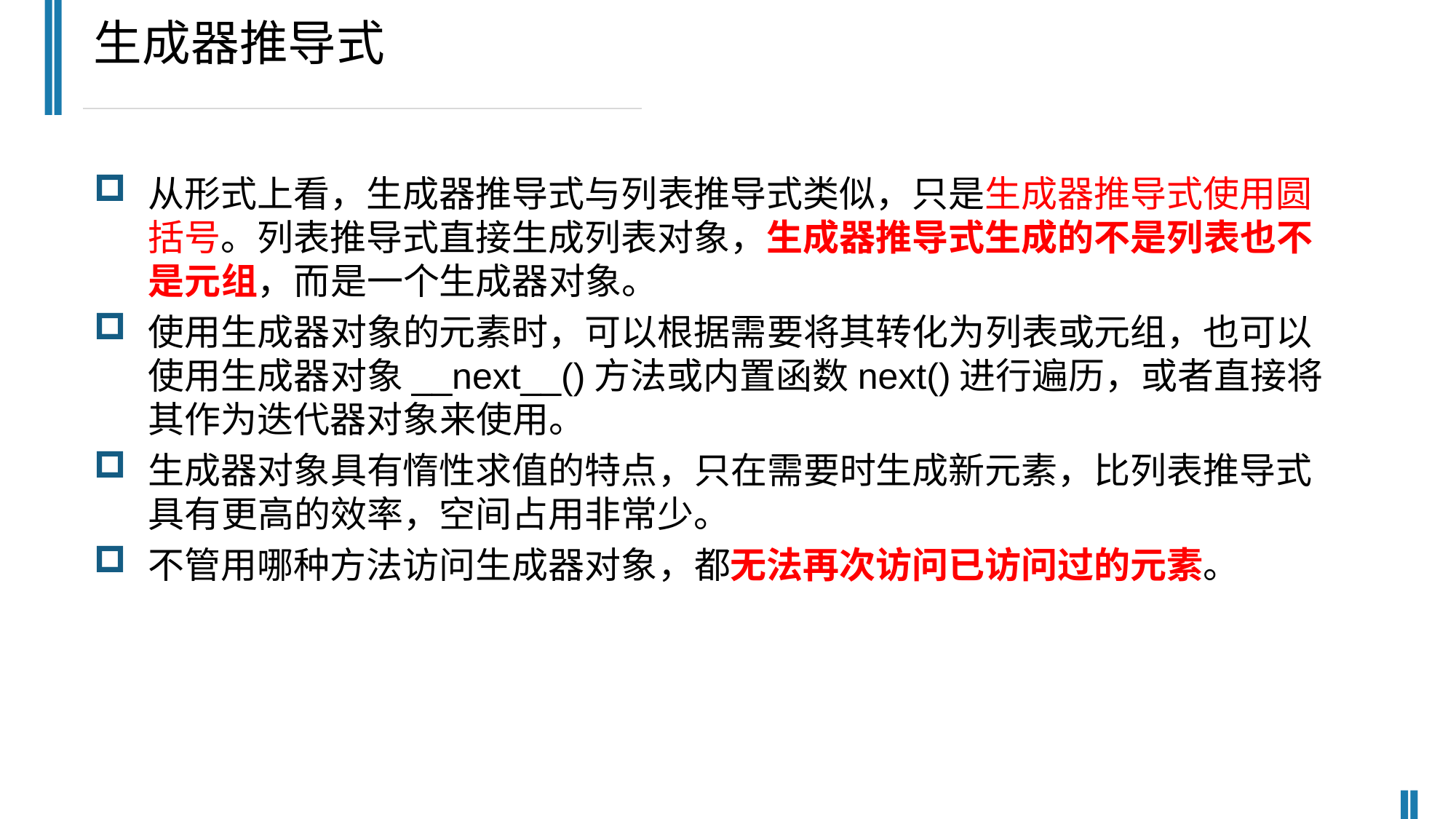

生成器推导式

从形式上看，生成器推导式与列表推导式类似，只是生成器推导式使用圆括号。列表推导式直接生成列表对象，生成器推导式生成的不是列表也不是元组，而是一个生成器对象。
使用生成器对象的元素时，可以根据需要将其转化为列表或元组，也可以使用生成器对象__next__()方法或内置函数next()进行遍历，或者直接将其作为迭代器对象来使用。
生成器对象具有惰性求值的特点，只在需要时生成新元素，比列表推导式具有更高的效率，空间占用非常少。
不管用哪种方法访问生成器对象，都无法再次访问已访问过的元素。